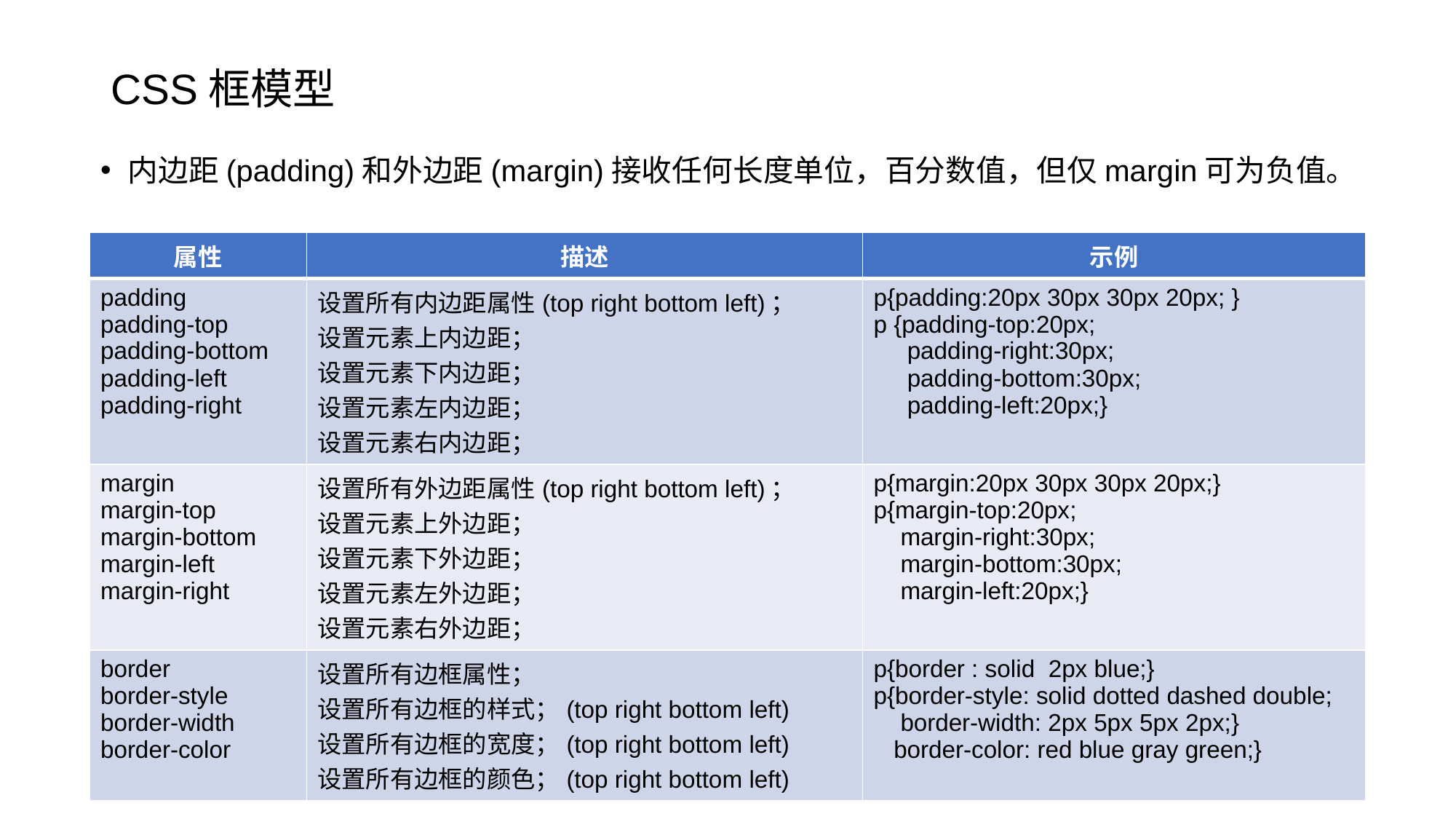

# CSS框模型
内边距(padding)和外边距(margin)接收任何长度单位，百分数值，但仅margin可为负值。
| 属性 | 描述 | 示例 |
| --- | --- | --- |
| padding padding-top padding-bottom padding-left padding-right | 设置所有内边距属性(top right bottom left)； 设置元素上内边距； 设置元素下内边距； 设置元素左内边距； 设置元素右内边距； | p{padding:20px 30px 30px 20px; } p {padding-top:20px; padding-right:30px; padding-bottom:30px; padding-left:20px;} |
| margin margin-top margin-bottom margin-left margin-right | 设置所有外边距属性(top right bottom left)； 设置元素上外边距； 设置元素下外边距； 设置元素左外边距； 设置元素右外边距； | p{margin:20px 30px 30px 20px;} p{margin-top:20px; margin-right:30px; margin-bottom:30px; margin-left:20px;} |
| border border-style border-width border-color | 设置所有边框属性； 设置所有边框的样式；(top right bottom left) 设置所有边框的宽度；(top right bottom left) 设置所有边框的颜色；(top right bottom left) | p{border : solid 2px blue;} p{border-style: solid dotted dashed double; border-width: 2px 5px 5px 2px;} border-color: red blue gray green;} |